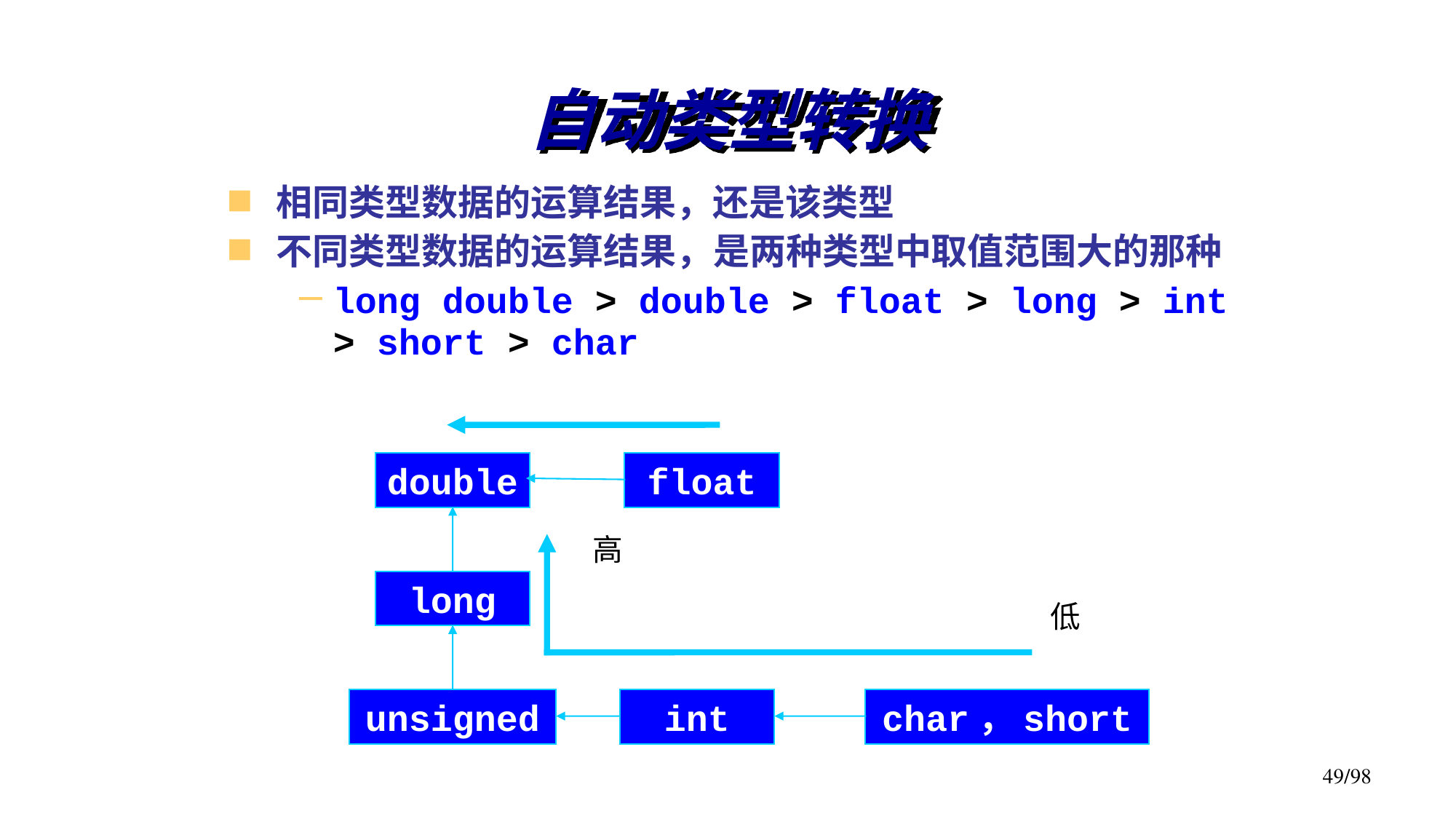

# 自动类型转换
相同类型数据的运算结果，还是该类型
不同类型数据的运算结果，是两种类型中取值范围大的那种
long double > double > float > long > int > short > char

double
float

高

long
低

unsigned
int
char，short